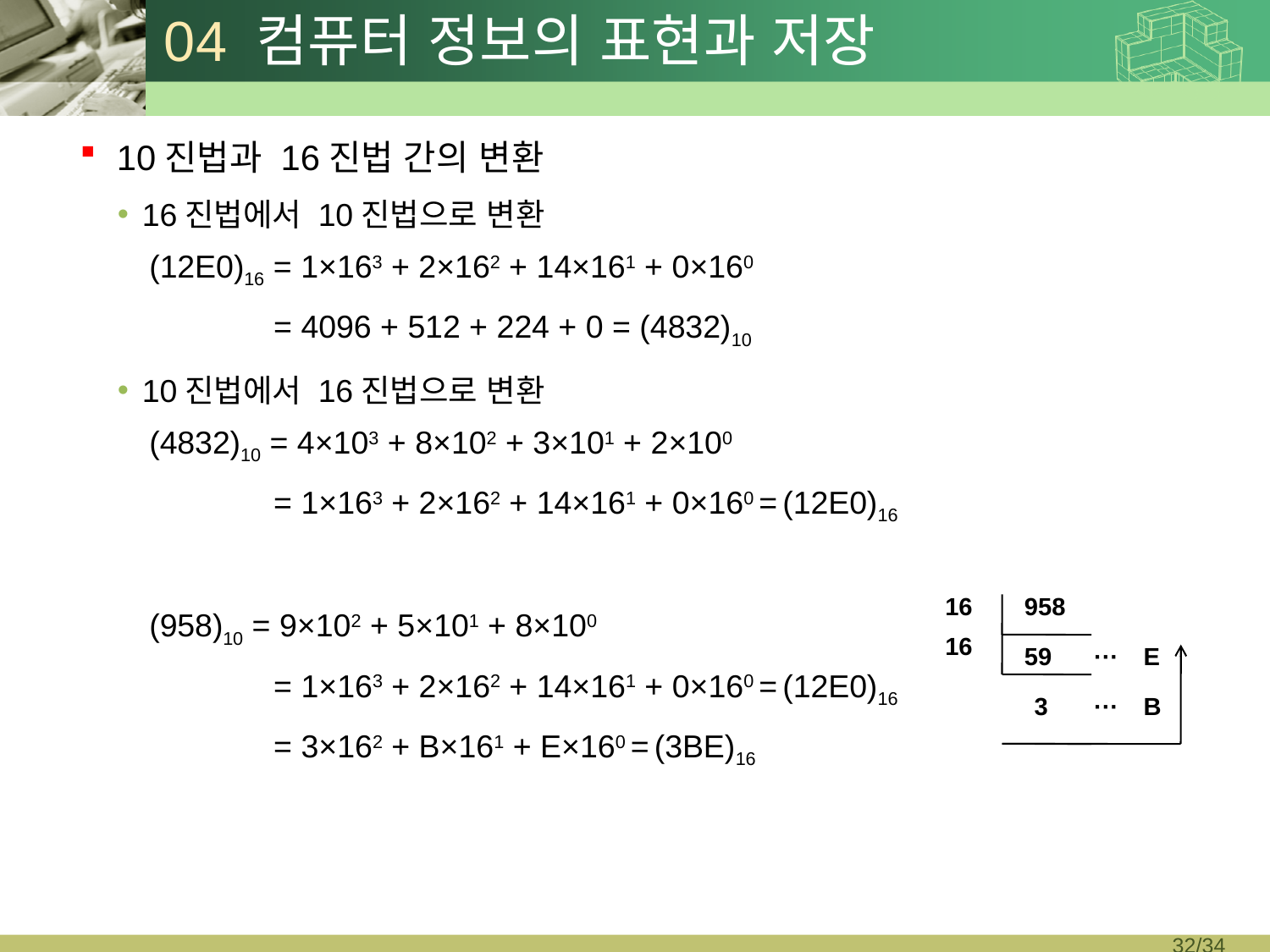

# 04 컴퓨터 정보의 표현과 저장
10진법과 16진법 간의 변환
16진법에서 10진법으로 변환
            (12E0)16 = 1×163 + 2×162 + 14×161 + 0×160
                          = 4096 + 512 + 224 + 0 = (4832)10
10진법에서 16진법으로 변환
            (4832)10 = 4×103 + 8×102 + 3×101 + 2×100
                          = 1×163 + 2×162 + 14×161 + 0×160 = (12E0)16

            (958)10 = 9×102 + 5×101 + 8×100
                          = 1×163 + 2×162 + 14×161 + 0×160 = (12E0)16
                          = 3×162 + B×161 + E×160 = (3BE)16

16
958
16
59
···
E
3
···
B